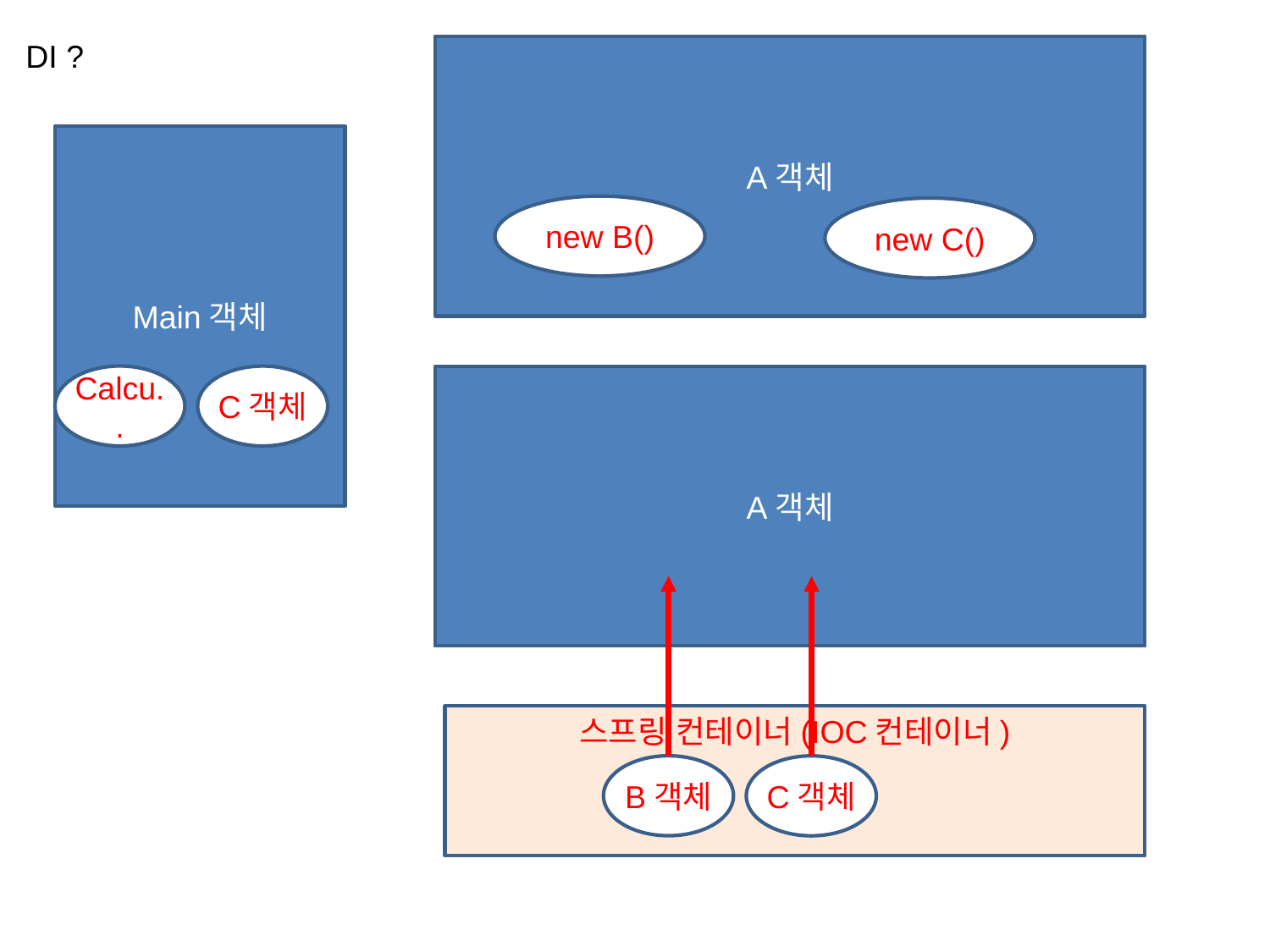

DI ?
A객체
Main객체
new B()
new C()
Calcu..
C객체
A객체
스프링 컨테이너(IOC컨테이너)
B객체
C객체